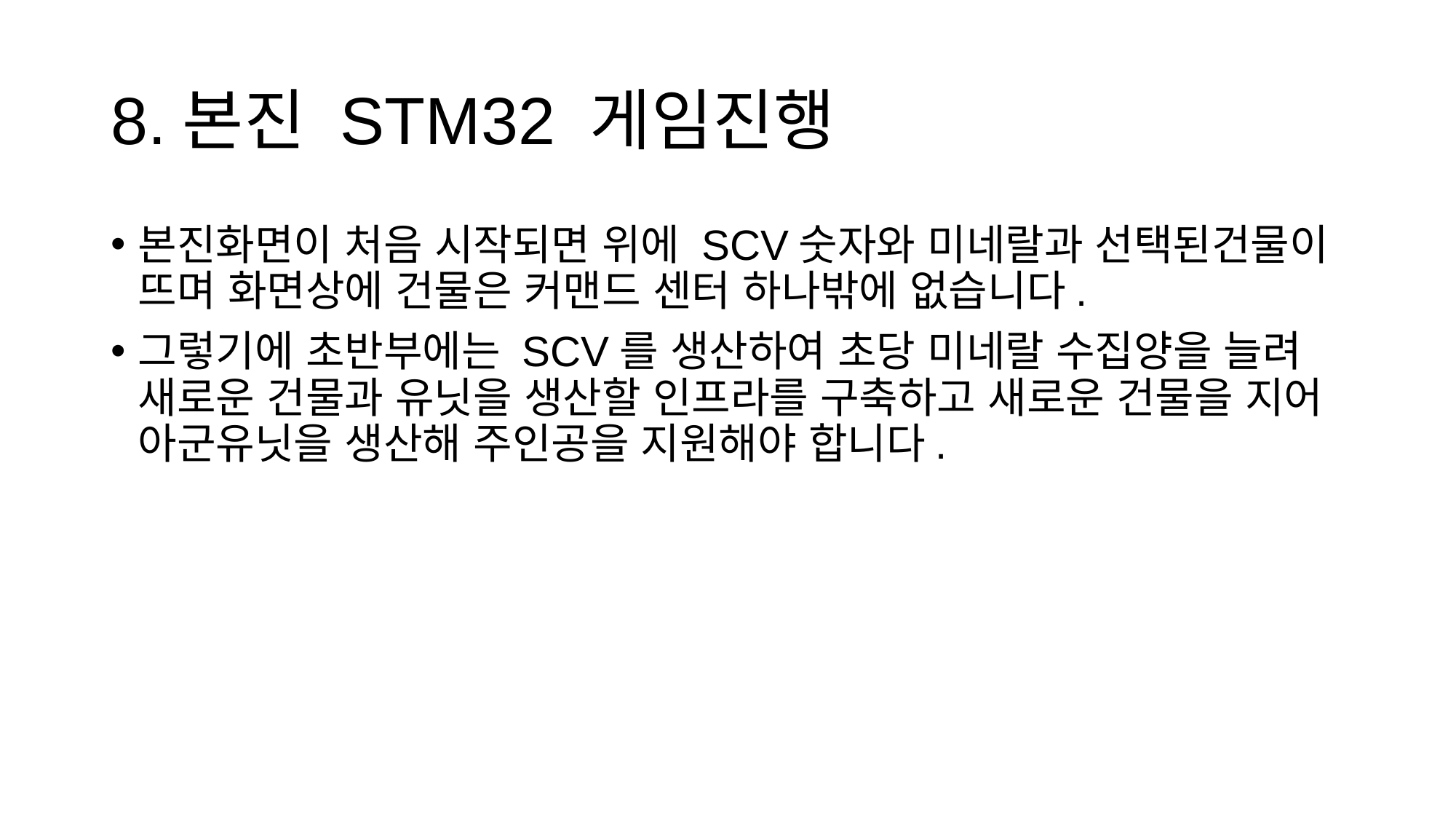

# 8.본진 STM32 게임진행
본진화면이 처음 시작되면 위에 SCV숫자와 미네랄과 선택된건물이 뜨며 화면상에 건물은 커맨드 센터 하나밖에 없습니다.
그렇기에 초반부에는 SCV를 생산하여 초당 미네랄 수집양을 늘려 새로운 건물과 유닛을 생산할 인프라를 구축하고 새로운 건물을 지어 아군유닛을 생산해 주인공을 지원해야 합니다.